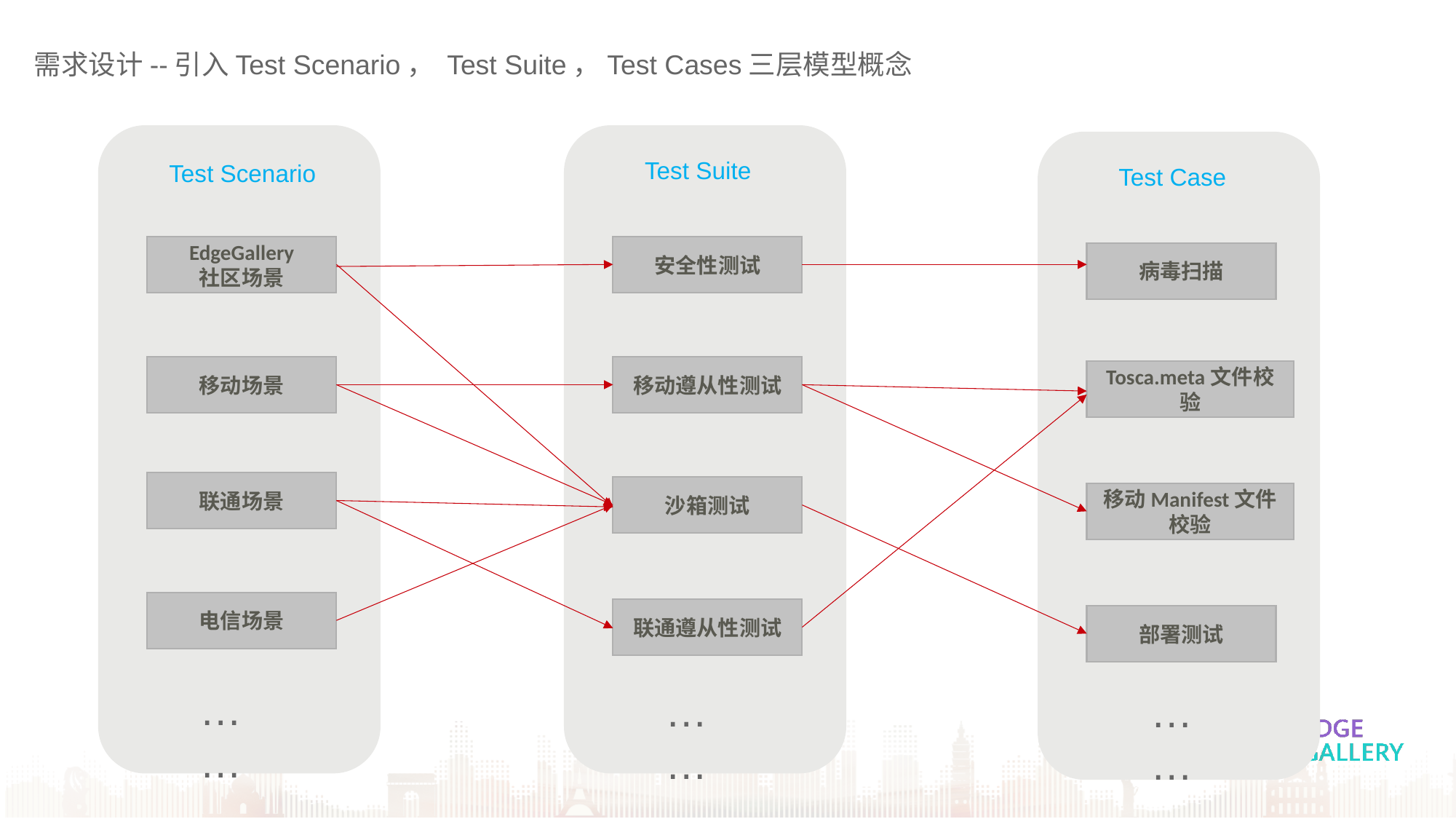

需求设计--引入Test Scenario， Test Suite，Test Cases三层模型概念

Test Suite
Test Scenario

Test Case
EdgeGallery
社区场景
安全性测试
病毒扫描
移动场景
移动遵从性测试
Tosca.meta文件校验
联通场景
沙箱测试
移动Manifest文件
校验
电信场景
联通遵从性测试
部署测试
……
……
……